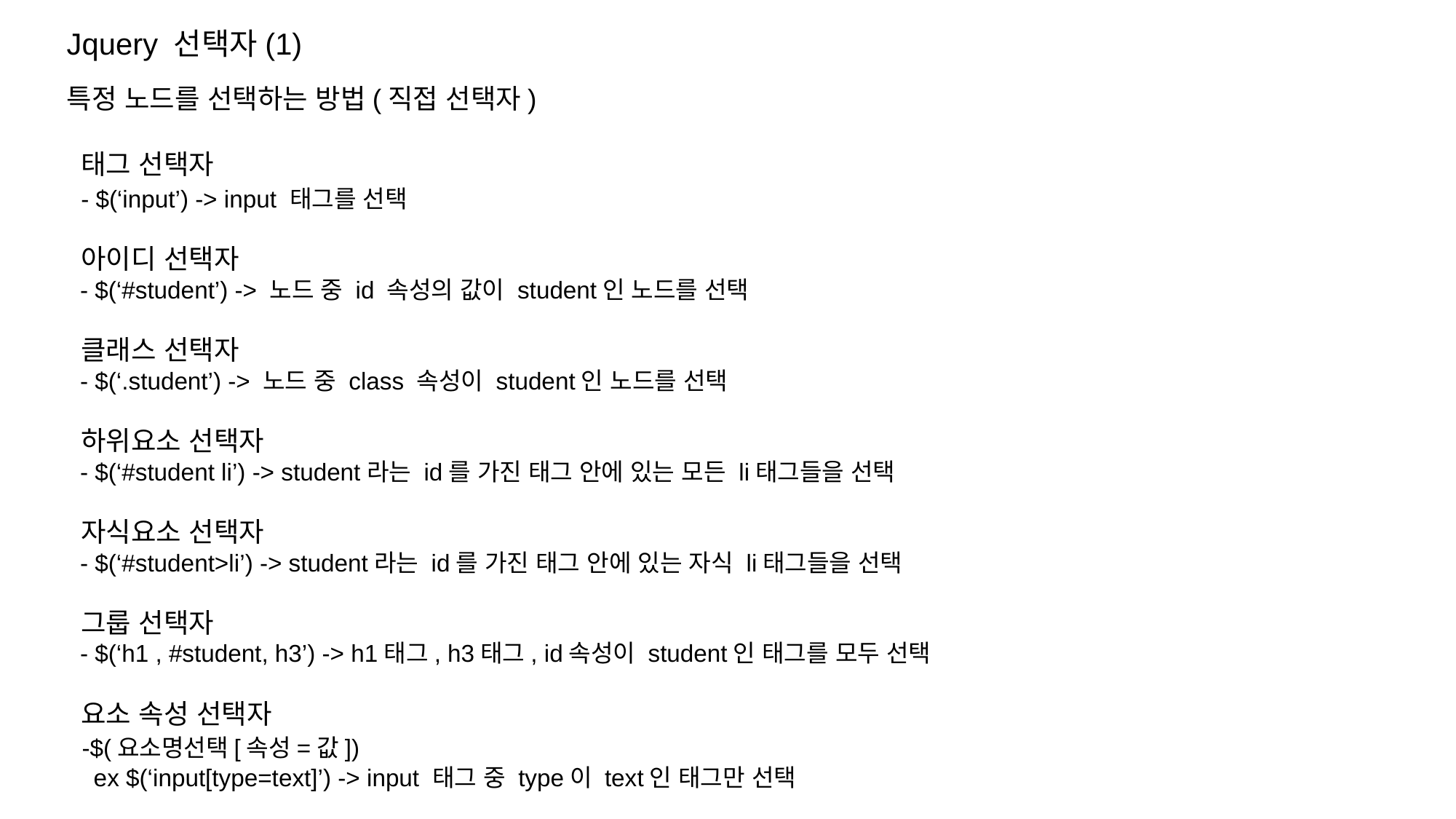

Jquery 선택자(1)
특정 노드를 선택하는 방법(직접 선택자)

 태그 선택자
  - $(‘input’) -> input 태그를 선택

 아이디 선택자
  - $(‘#student’) -> 노드 중 id 속성의 값이 student인 노드를 선택

 클래스 선택자
  - $(‘.student’) -> 노드 중 class 속성이 student인 노드를 선택

 하위요소 선택자
  - $(‘#student li’) -> student라는 id를 가진 태그 안에 있는 모든 li태그들을 선택

 자식요소 선택자
  - $(‘#student>li’) -> student라는 id를 가진 태그 안에 있는 자식 li태그들을 선택

 그룹 선택자
  - $(‘h1 , #student, h3’) -> h1태그, h3태그, id속성이 student인 태그를 모두 선택

 요소 속성 선택자
  -$(요소명선택[속성=값])
    ex $(‘input[type=text]’) -> input 태그 중 type이 text인 태그만 선택